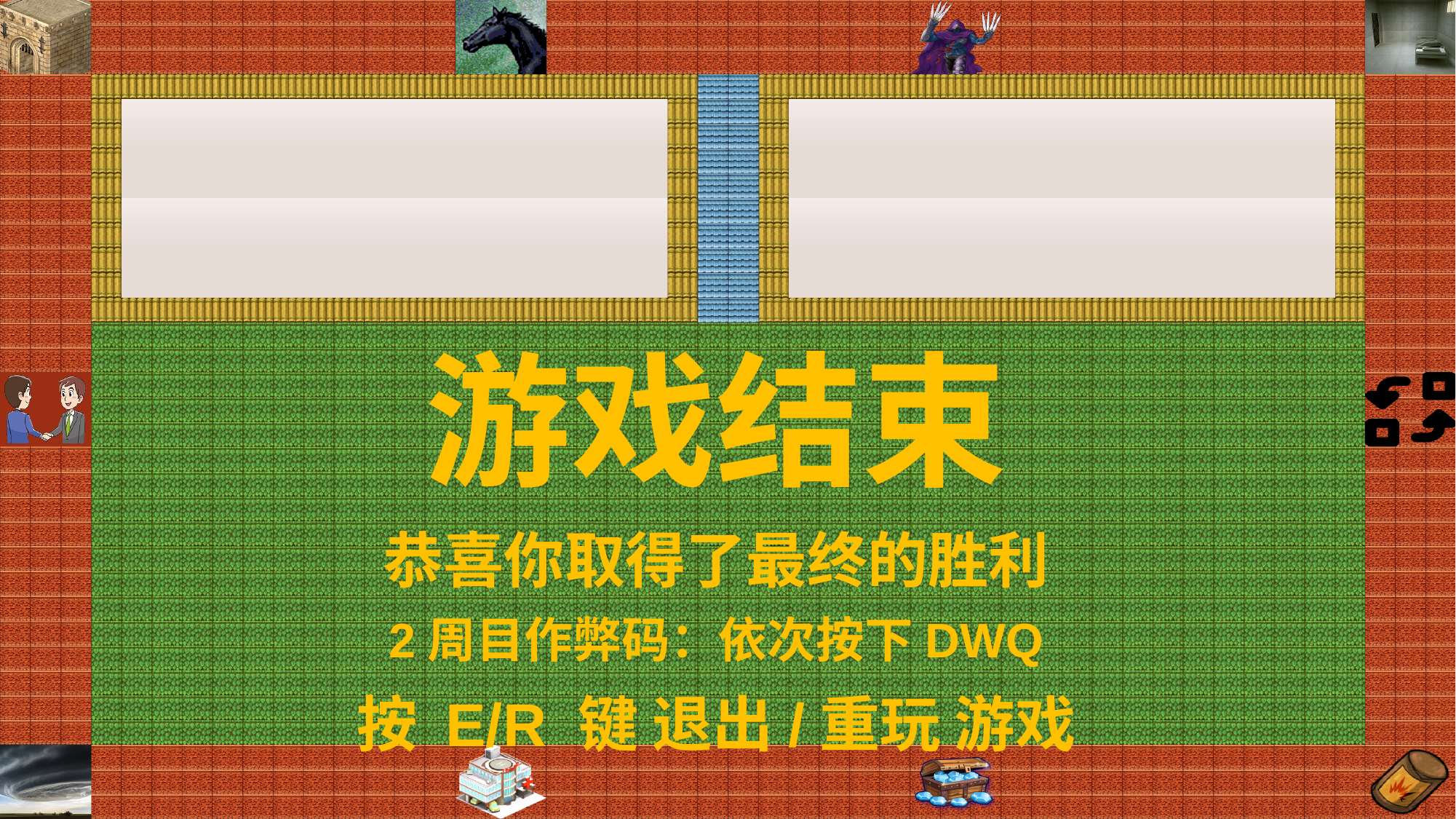

游戏结束
恭喜你取得了最终的胜利
2周目作弊码：依次按下DWQ
按 E/R 键 退出/重玩 游戏